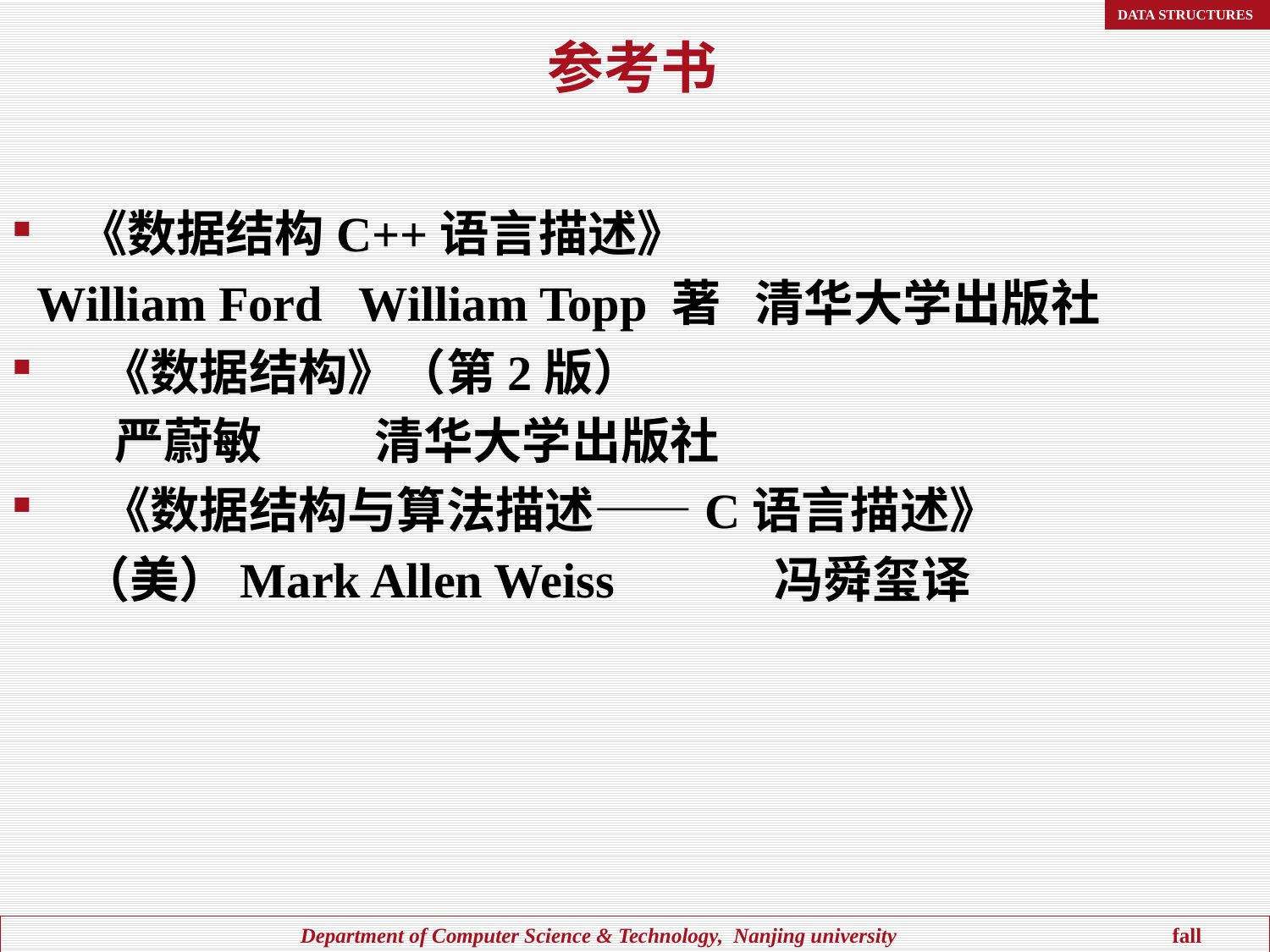

# 参考书
《数据结构C++语言描述》
  William Ford   William Topp 著   清华大学出版社
 《数据结构》（第2版）
        严蔚敏          清华大学出版社
 《数据结构与算法描述——C语言描述》
     （美）Mark Allen Weiss            冯舜玺译